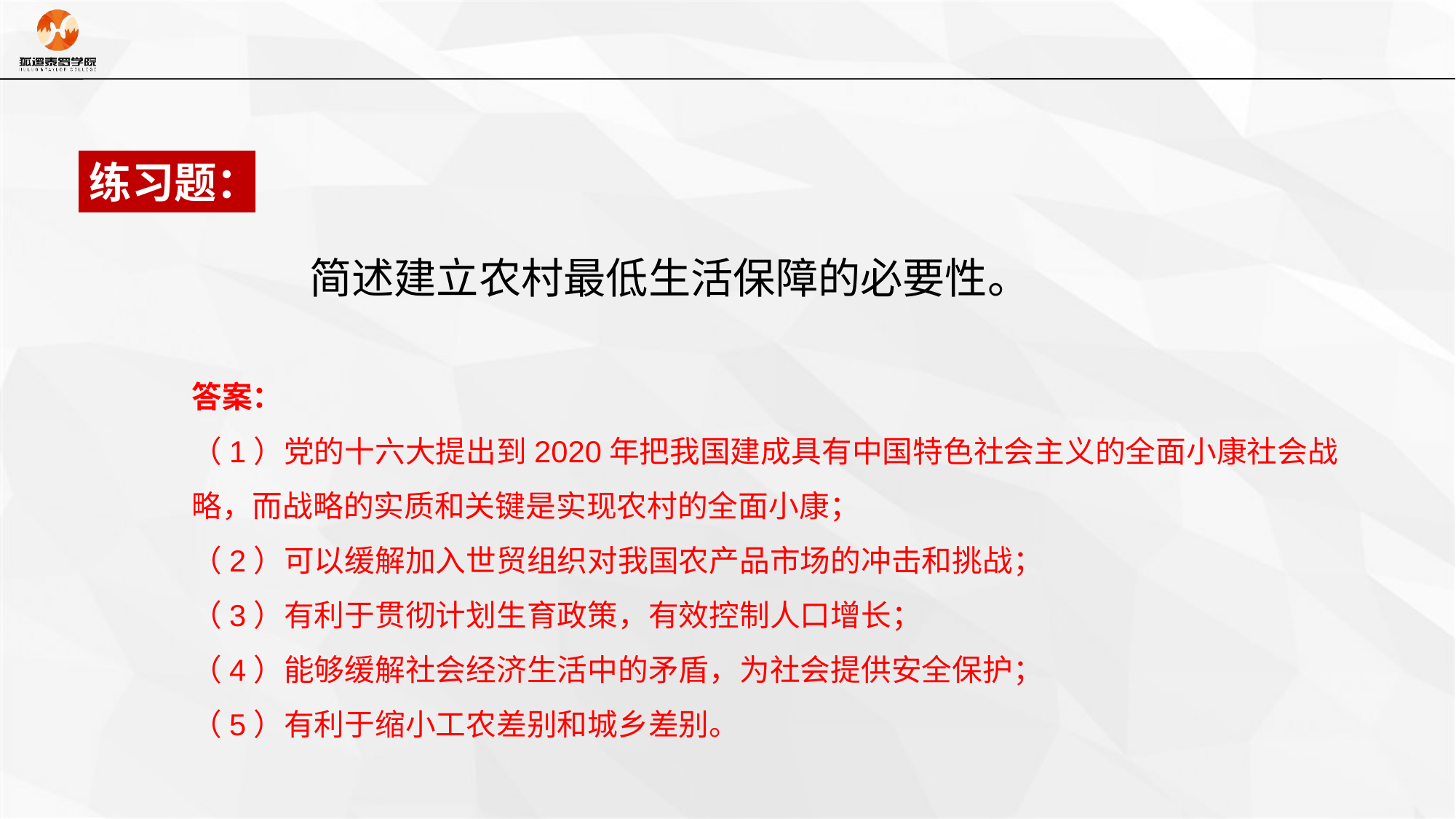

练习题：
简述建立农村最低生活保障的必要性。
答案：
（1）党的十六大提出到2020年把我国建成具有中国特色社会主义的全面小康社会战略，而战略的实质和关键是实现农村的全面小康；
（2）可以缓解加入世贸组织对我国农产品市场的冲击和挑战；
（3）有利于贯彻计划生育政策，有效控制人口增长；
（4）能够缓解社会经济生活中的矛盾，为社会提供安全保护；
（5）有利于缩小工农差别和城乡差别。